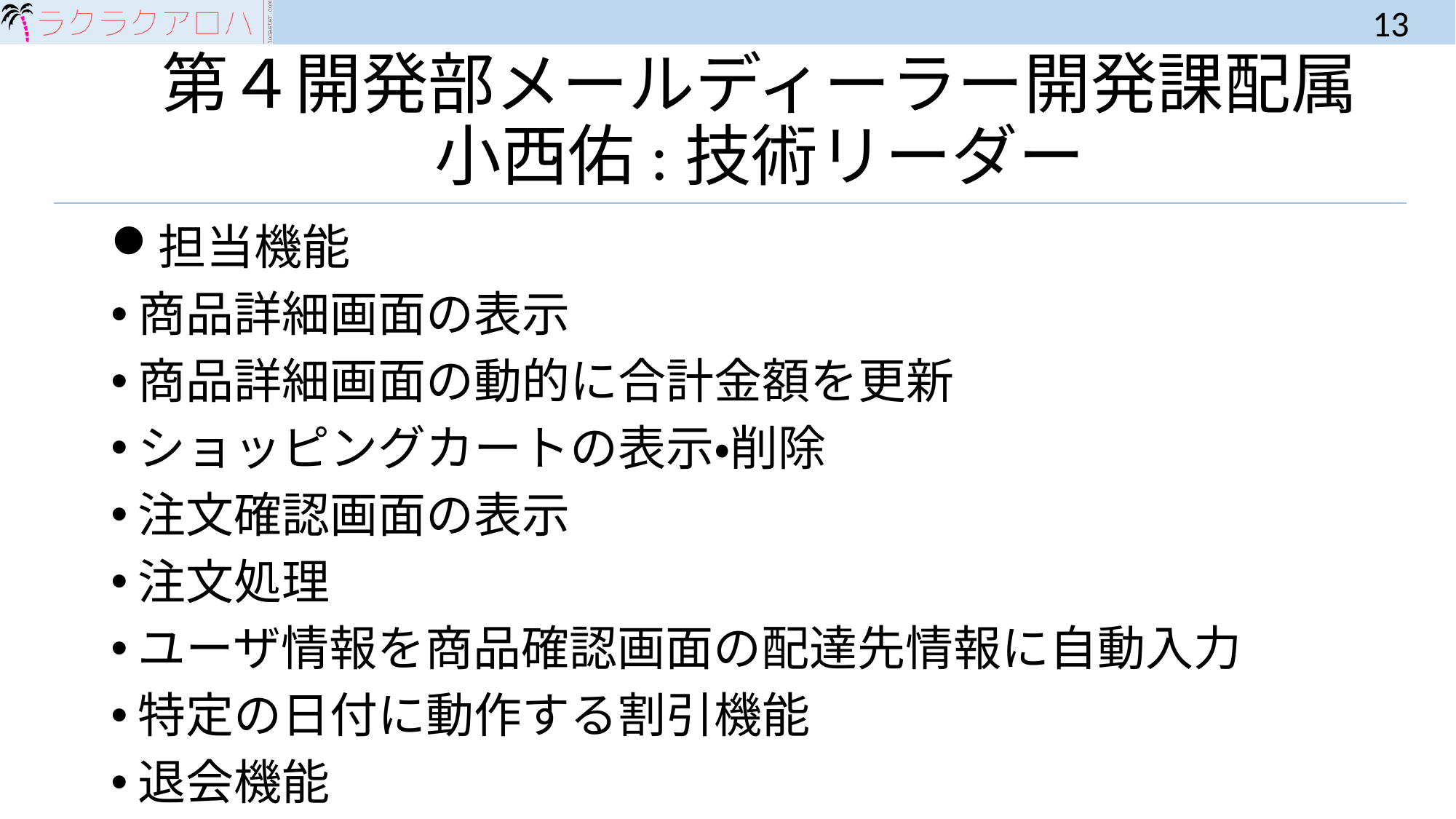

13
# 第４開発部メールディーラー開発課配属 小西佑:技術リーダー
担当機能
商品詳細画面の表示
商品詳細画面の動的に合計金額を更新
ショッピングカートの表示・削除
注文確認画面の表示
注文処理
ユーザ情報を商品確認画面の配達先情報に自動入力
特定の日付に動作する割引機能
退会機能